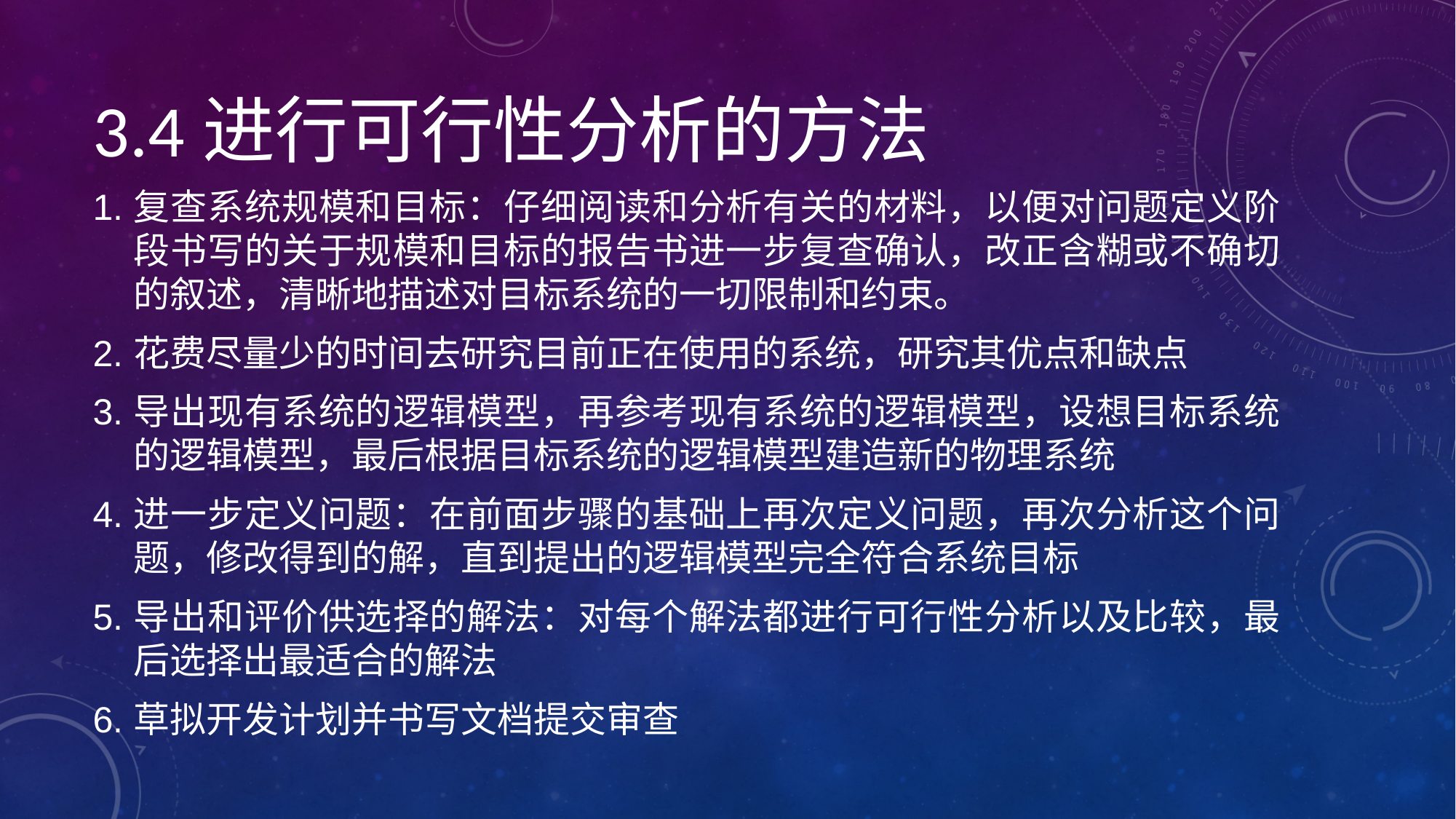

# 3.4进行可行性分析的方法
复查系统规模和目标：仔细阅读和分析有关的材料，以便对问题定义阶段书写的关于规模和目标的报告书进一步复查确认，改正含糊或不确切的叙述，清晰地描述对目标系统的一切限制和约束。
花费尽量少的时间去研究目前正在使用的系统，研究其优点和缺点
导出现有系统的逻辑模型，再参考现有系统的逻辑模型，设想目标系统的逻辑模型，最后根据目标系统的逻辑模型建造新的物理系统
进一步定义问题：在前面步骤的基础上再次定义问题，再次分析这个问题，修改得到的解，直到提出的逻辑模型完全符合系统目标
导出和评价供选择的解法：对每个解法都进行可行性分析以及比较，最后选择出最适合的解法
草拟开发计划并书写文档提交审查